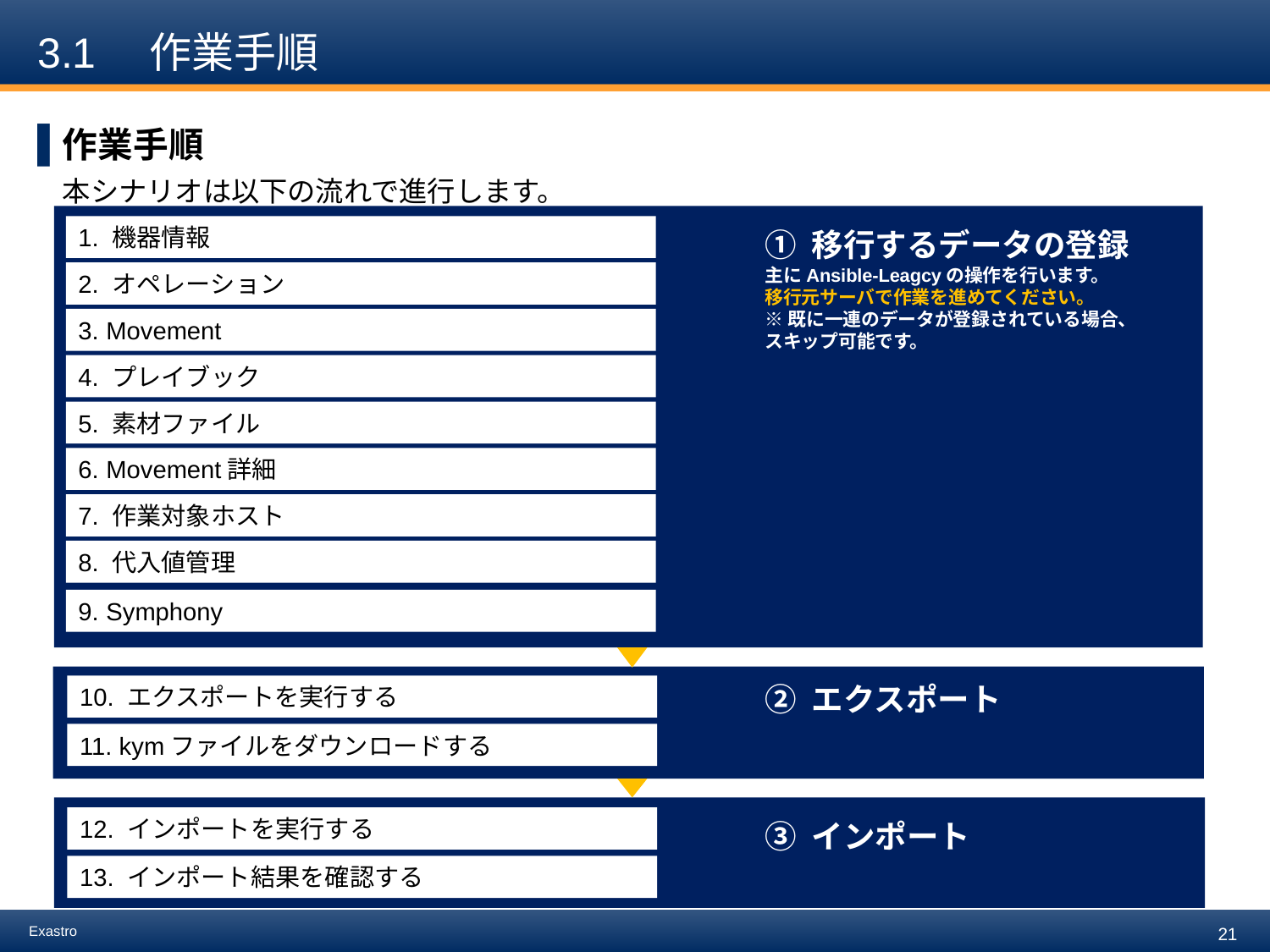

# 3.1　作業手順
作業手順
本シナリオは以下の流れで進行します。

1. 機器情報
① 移行するデータの登録
主にAnsible-Leagcyの操作を行います。
移行元サーバで作業を進めてください。
※既に一連のデータが登録されている場合、
スキップ可能です。
2. オペレーション
3. Movement
4. プレイブック
5. 素材ファイル
6. Movement詳細
7. 作業対象ホスト
8. 代入値管理
9. Symphony

② エクスポート
10. エクスポートを実行する
11. kymファイルをダウンロードする

③ インポート
12. インポートを実行する
13. インポート結果を確認する